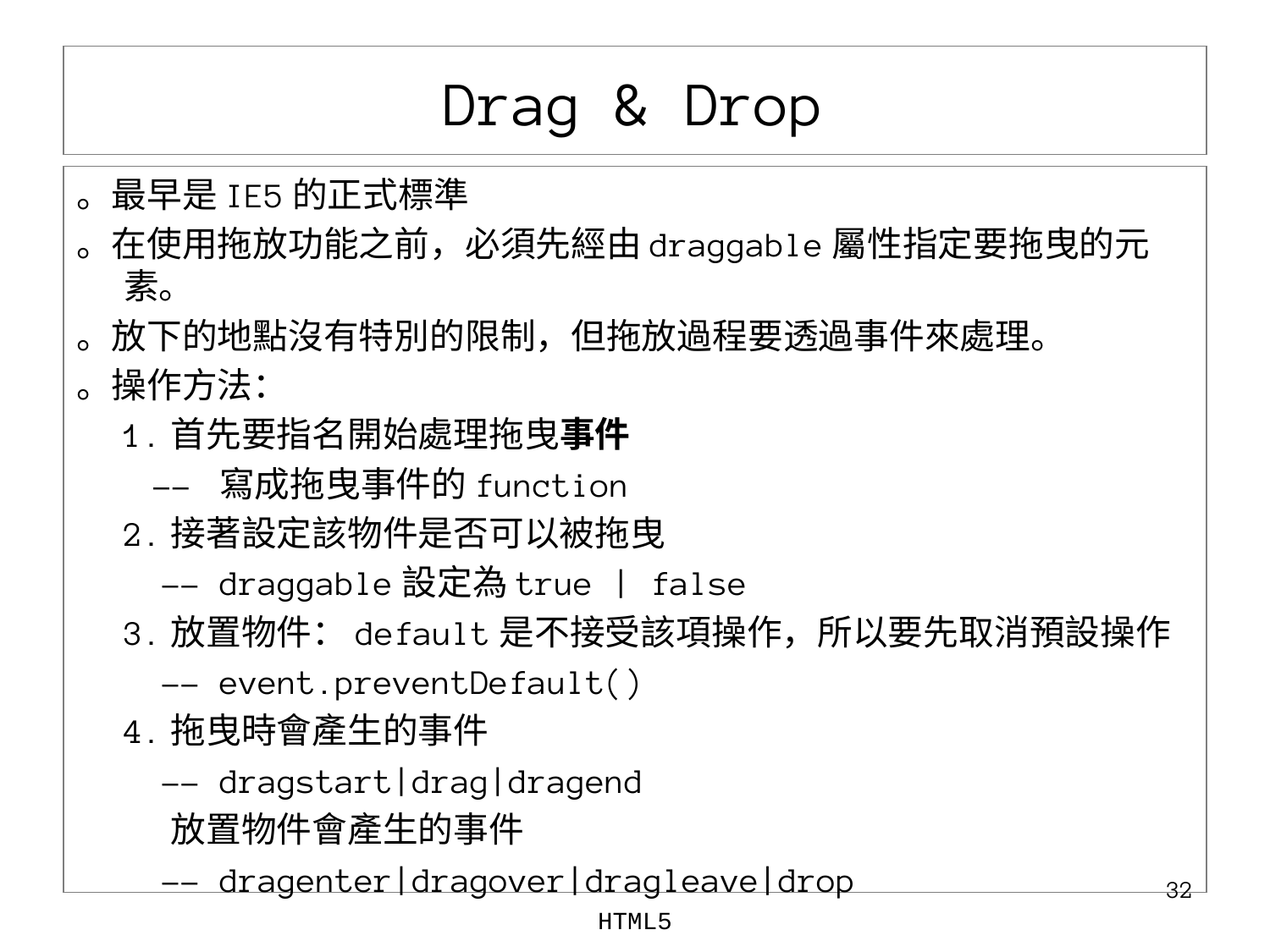

# Drag & Drop
。最早是IE5的正式標準
。在使用拖放功能之前，必須先經由draggable屬性指定要拖曳的元素。
。放下的地點沒有特別的限制，但拖放過程要透過事件來處理。
。操作方法：
	1.首先要指名開始處理拖曳事件
    -- 寫成拖曳事件的function
	2.接著設定該物件是否可以被拖曳
	  -- draggable設定為true | false
	3.放置物件：default是不接受該項操作，所以要先取消預設操作
	  -- event.preventDefault()
	4.拖曳時會產生的事件
	  -- dragstart|drag|dragend
	  放置物件會產生的事件
	  -- dragenter|dragover|dragleave|drop
32
HTML5